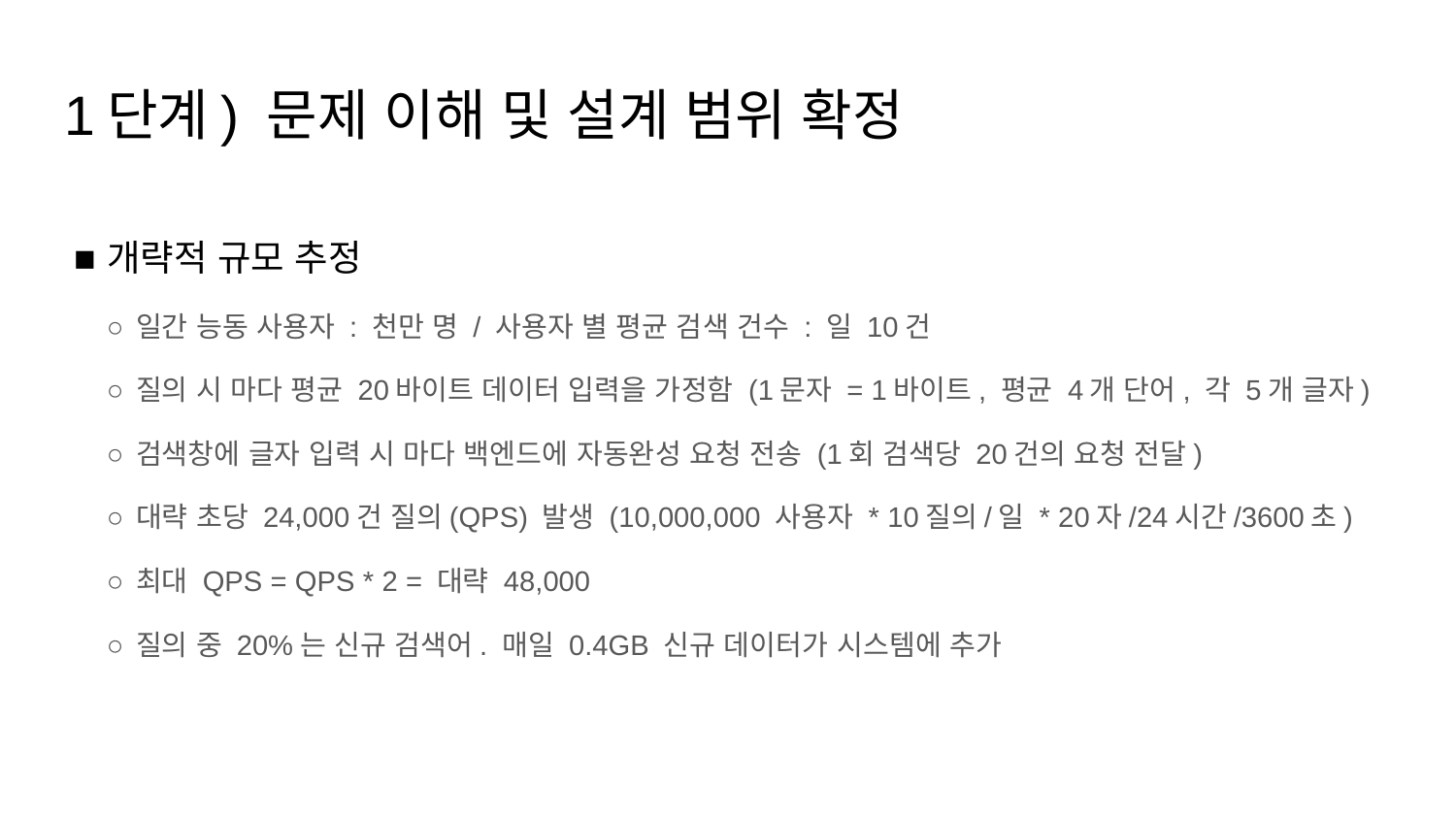

# 1단계) 문제 이해 및 설계 범위 확정
개략적 규모 추정
일간 능동 사용자 : 천만 명 / 사용자 별 평균 검색 건수 : 일 10건
질의 시 마다 평균 20바이트 데이터 입력을 가정함 (1문자 = 1바이트, 평균 4개 단어, 각 5개 글자)
검색창에 글자 입력 시 마다 백엔드에 자동완성 요청 전송 (1회 검색당 20건의 요청 전달)
대략 초당 24,000건 질의(QPS) 발생 (10,000,000 사용자 * 10질의/일 * 20자/24시간/3600초)
최대 QPS = QPS * 2 = 대략 48,000
질의 중 20%는 신규 검색어. 매일 0.4GB 신규 데이터가 시스템에 추가